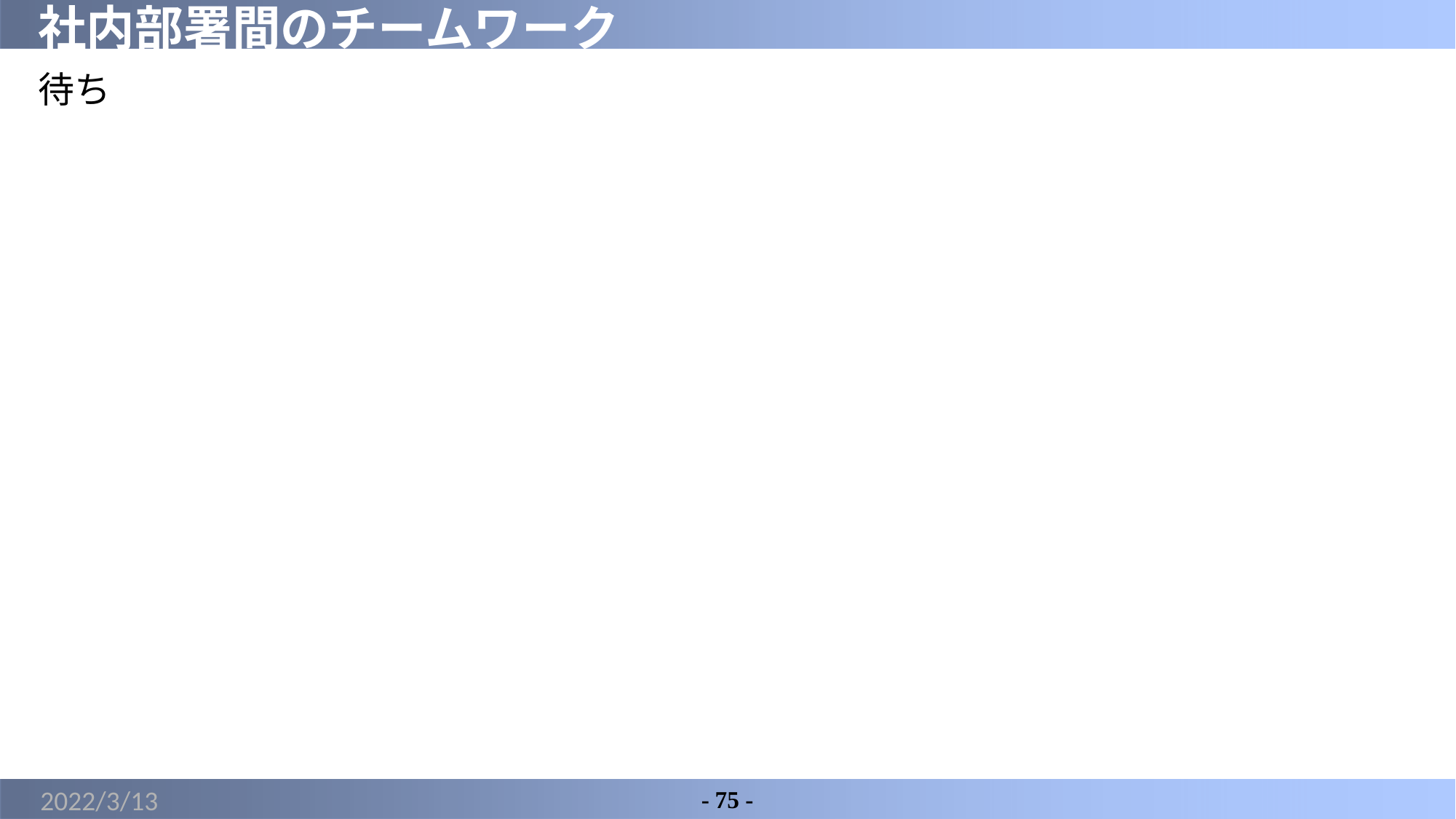

# 社内部署間のチームワーク
待ち
2022/3/13
- 75 -